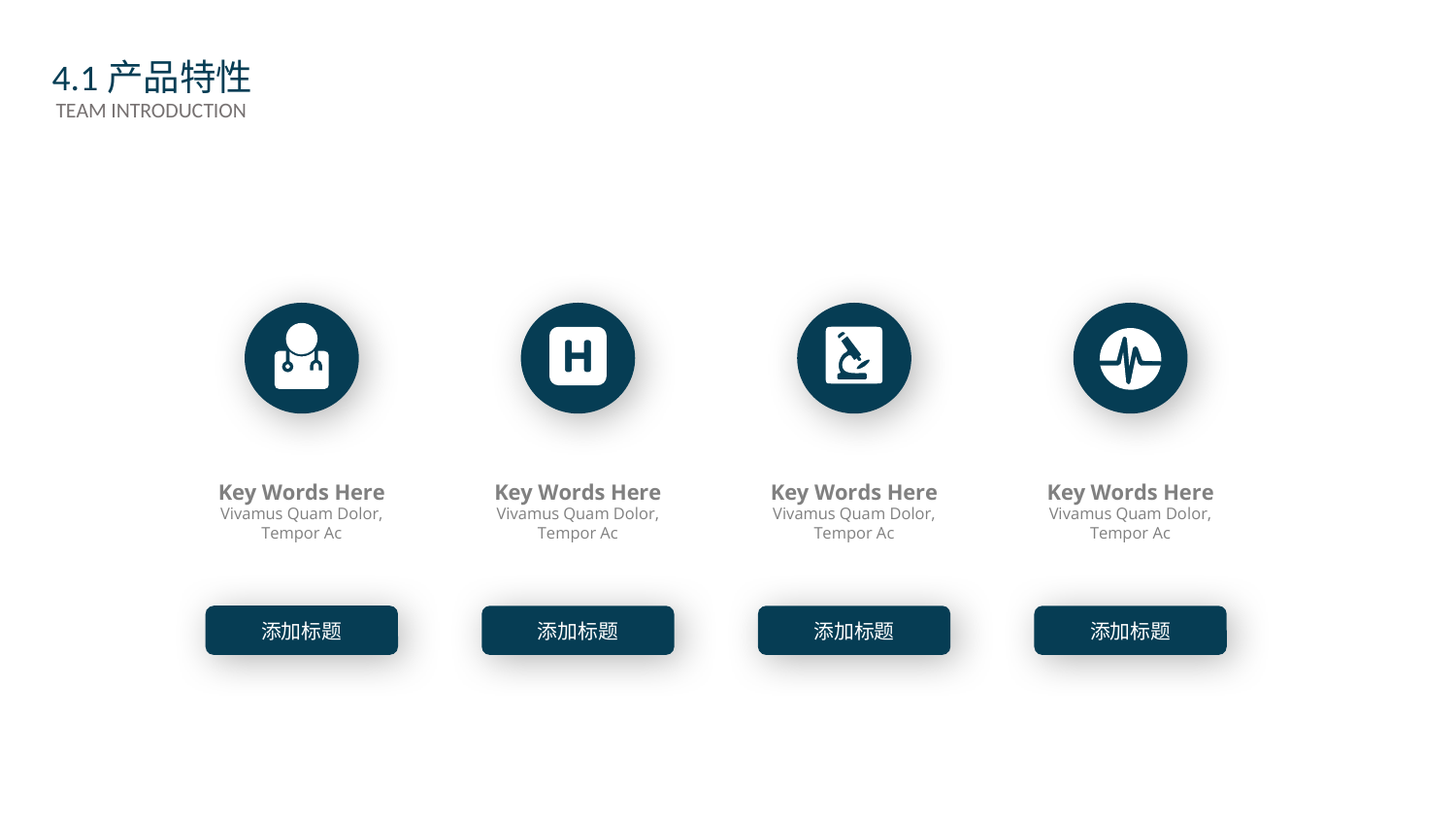

4.1产品特性
TEAM INTRODUCTION

Key Words Here
Vivamus Quam Dolor, Tempor Ac

添加标题

Key Words Here
Vivamus Quam Dolor, Tempor Ac

添加标题

Key Words Here
Vivamus Quam Dolor, Tempor Ac

添加标题

Key Words Here
Vivamus Quam Dolor, Tempor Ac

添加标题